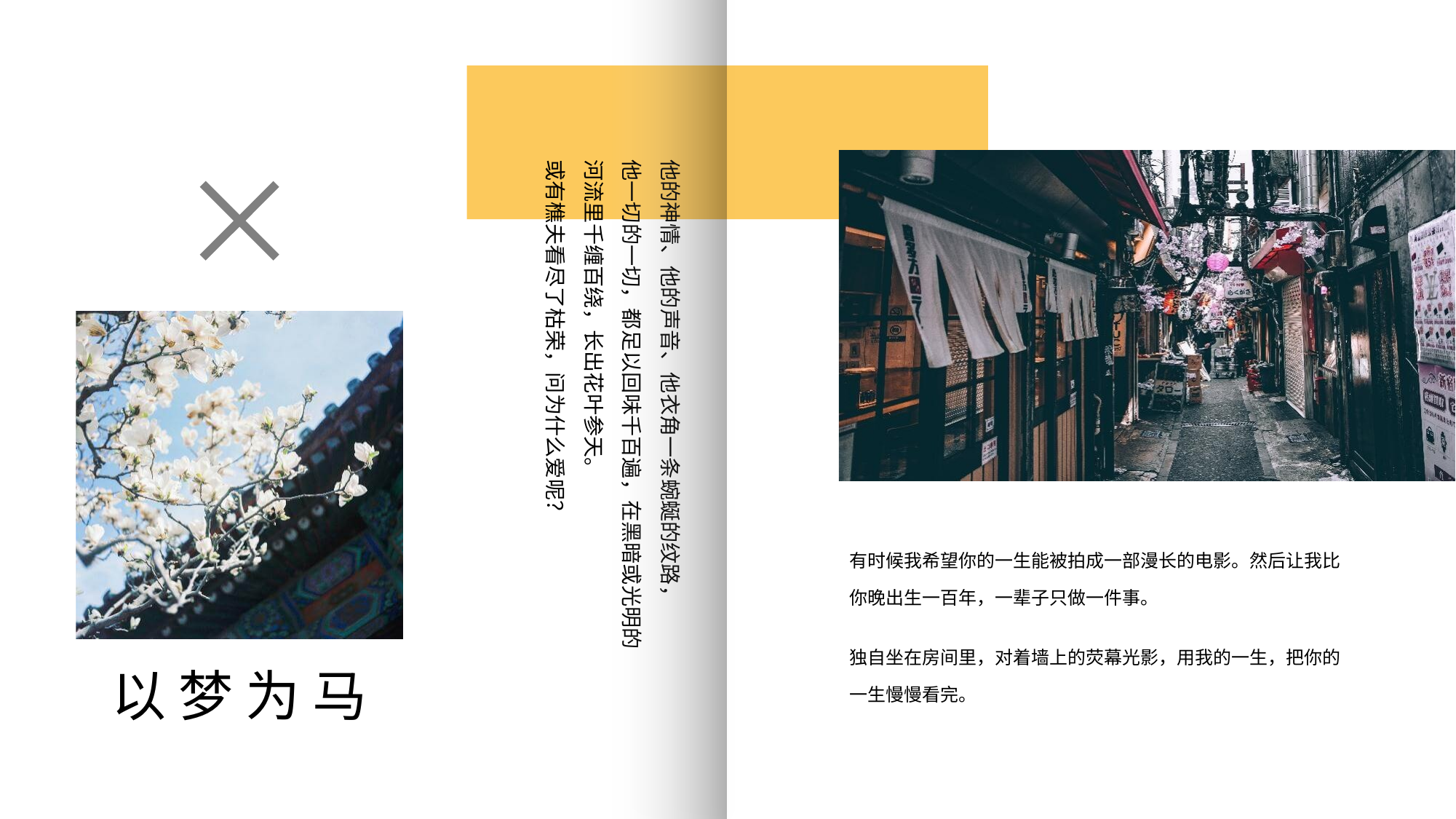

他的神情、他的声音、他衣角一条蜿蜒的纹路，
他一切的一切，都足以回味千百遍，在黑暗或光明的河流里千缠百绕，长出花叶参天。
或有樵夫看尽了枯荣，问为什么爱呢？

有时候我希望你的一生能被拍成一部漫长的电影。然后让我比你晚出生一百年，一辈子只做一件事。
独自坐在房间里，对着墙上的荧幕光影，用我的一生，把你的一生慢慢看完。
以 梦 为 马